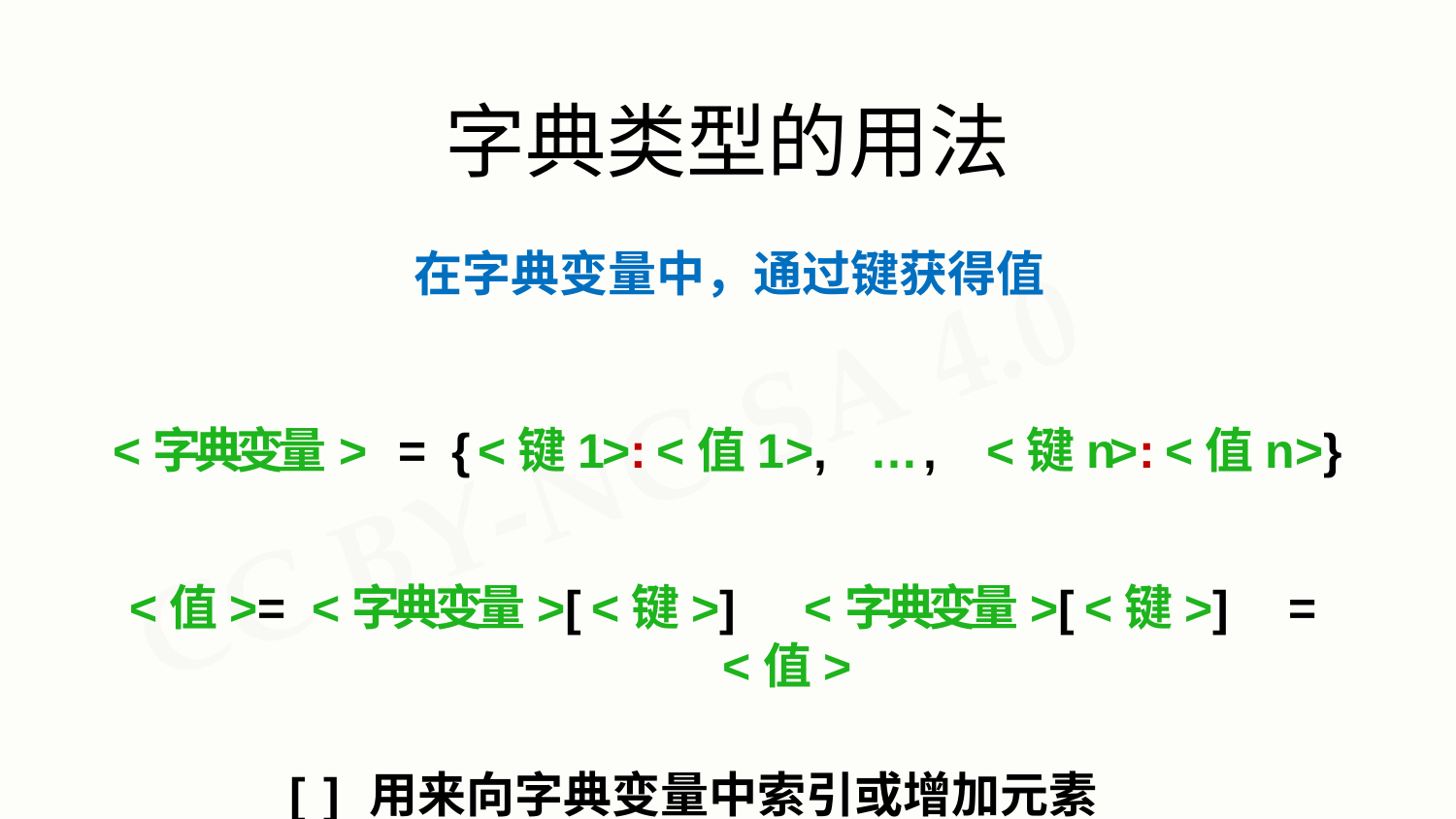

# 字典类型的用法
在字典变量中，通过键获得值

<字典变量>	=	{<键1>:<值1>,	…	,	<键n>:<值n>}

<值>	=	<字典变量>[<键>]	<字典变量>[<键>]	=	<值>

[ ] 用来向字典变量中索引或增加元素